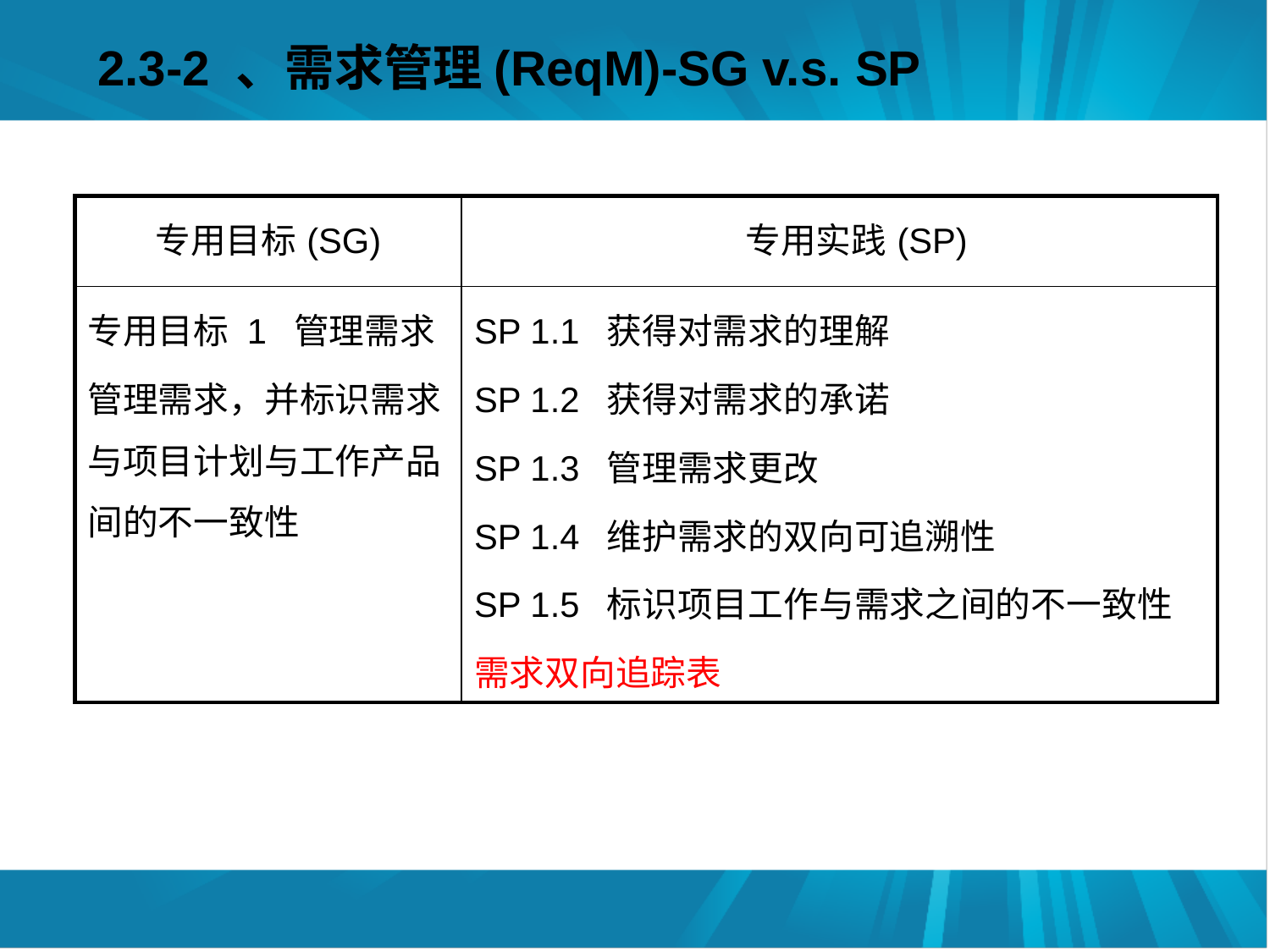

# 2.3-2 、需求管理(ReqM)-SG v.s. SP
| 专用目标(SG) | 专用实践(SP) |
| --- | --- |
| 专用目标 1 管理需求 管理需求，并标识需求与项目计划与工作产品间的不一致性 | SP 1.1 获得对需求的理解 SP 1.2 获得对需求的承诺 SP 1.3 管理需求更改 SP 1.4 维护需求的双向可追溯性 SP 1.5 标识项目工作与需求之间的不一致性 需求双向追踪表 |